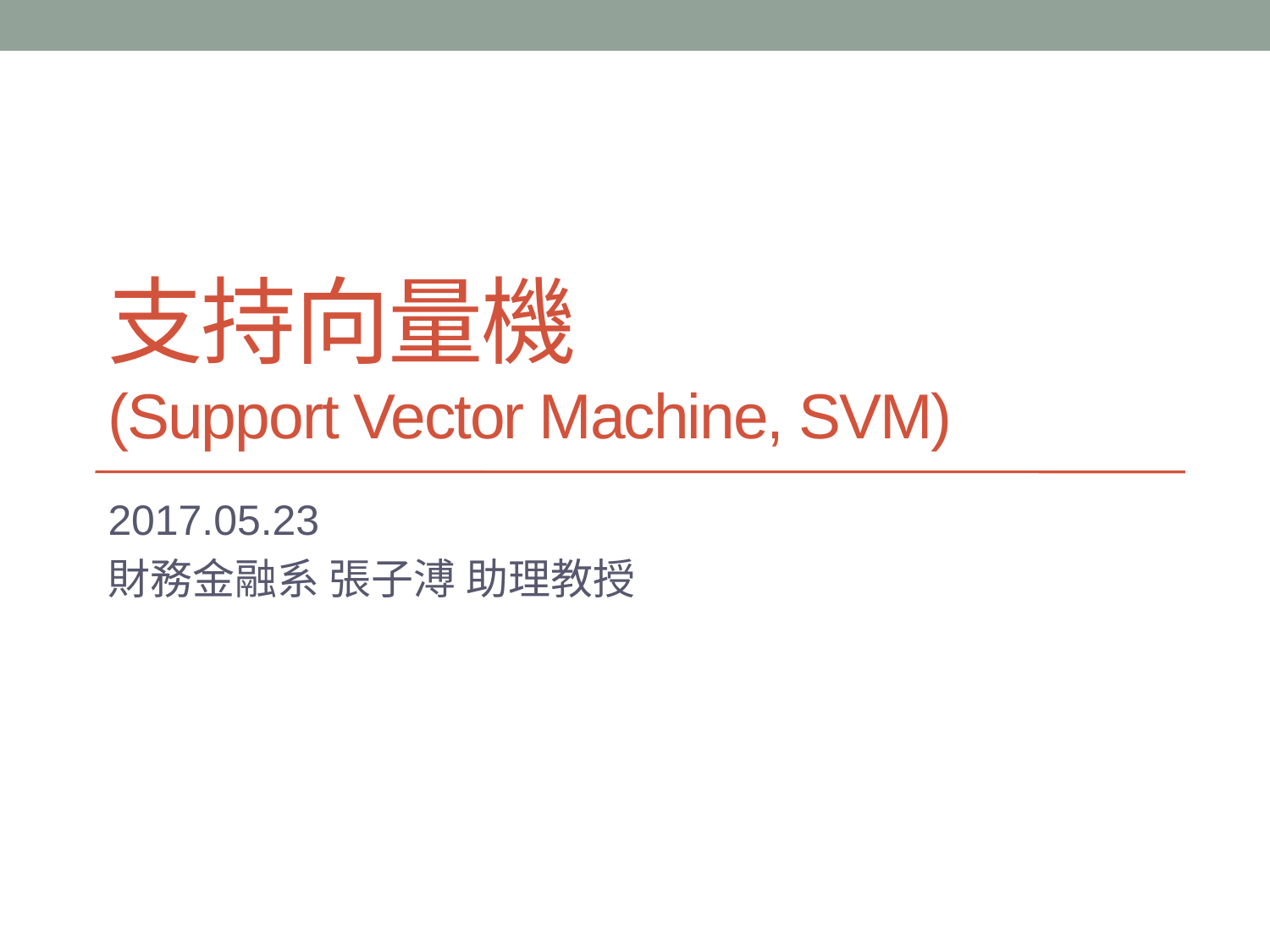

# 支持向量機 (Support Vector Machine, SVM)
2017.05.23
財務金融系 張子溥 助理教授